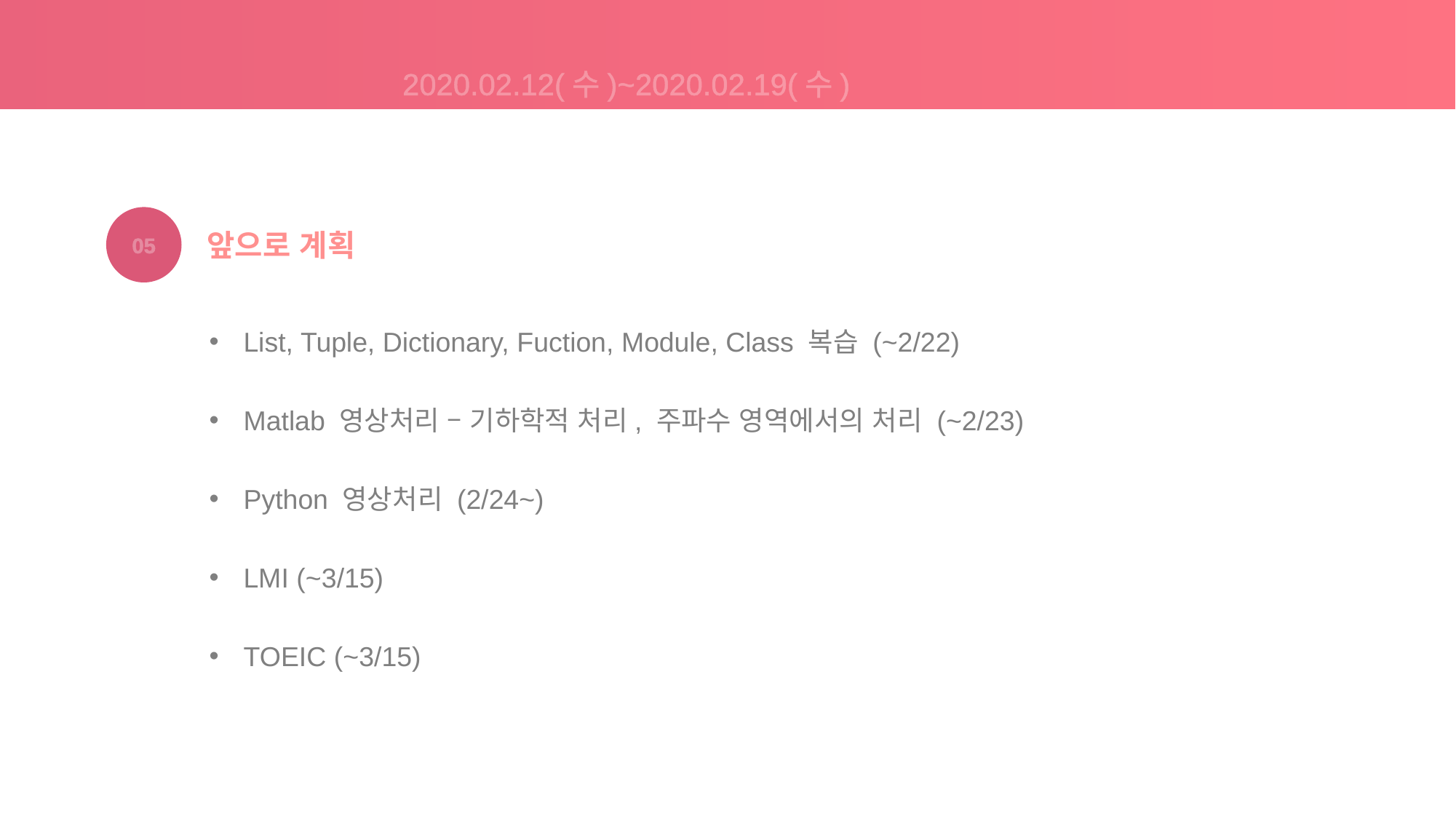

2020.02.12(수)~2020.02.19(수)
05
앞으로 계획
List, Tuple, Dictionary, Fuction, Module, Class 복습 (~2/22)

Matlab 영상처리 – 기하학적 처리, 주파수 영역에서의 처리 (~2/23)

Python 영상처리 (2/24~)

LMI (~3/15)

TOEIC (~3/15)